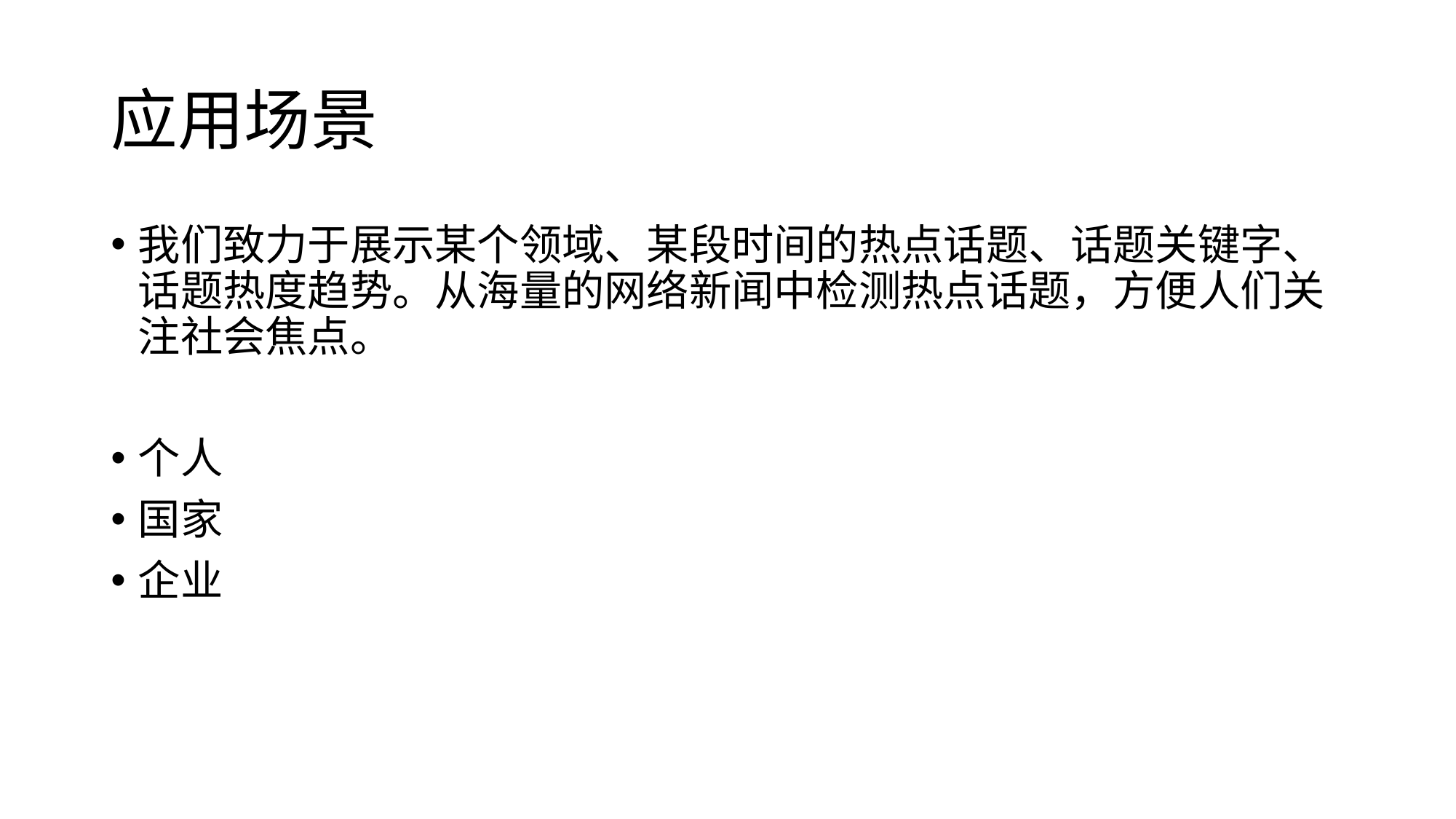

# 应用场景
我们致力于展示某个领域、某段时间的热点话题、话题关键字、话题热度趋势。从海量的网络新闻中检测热点话题，方便人们关注社会焦点。

个人
国家
企业